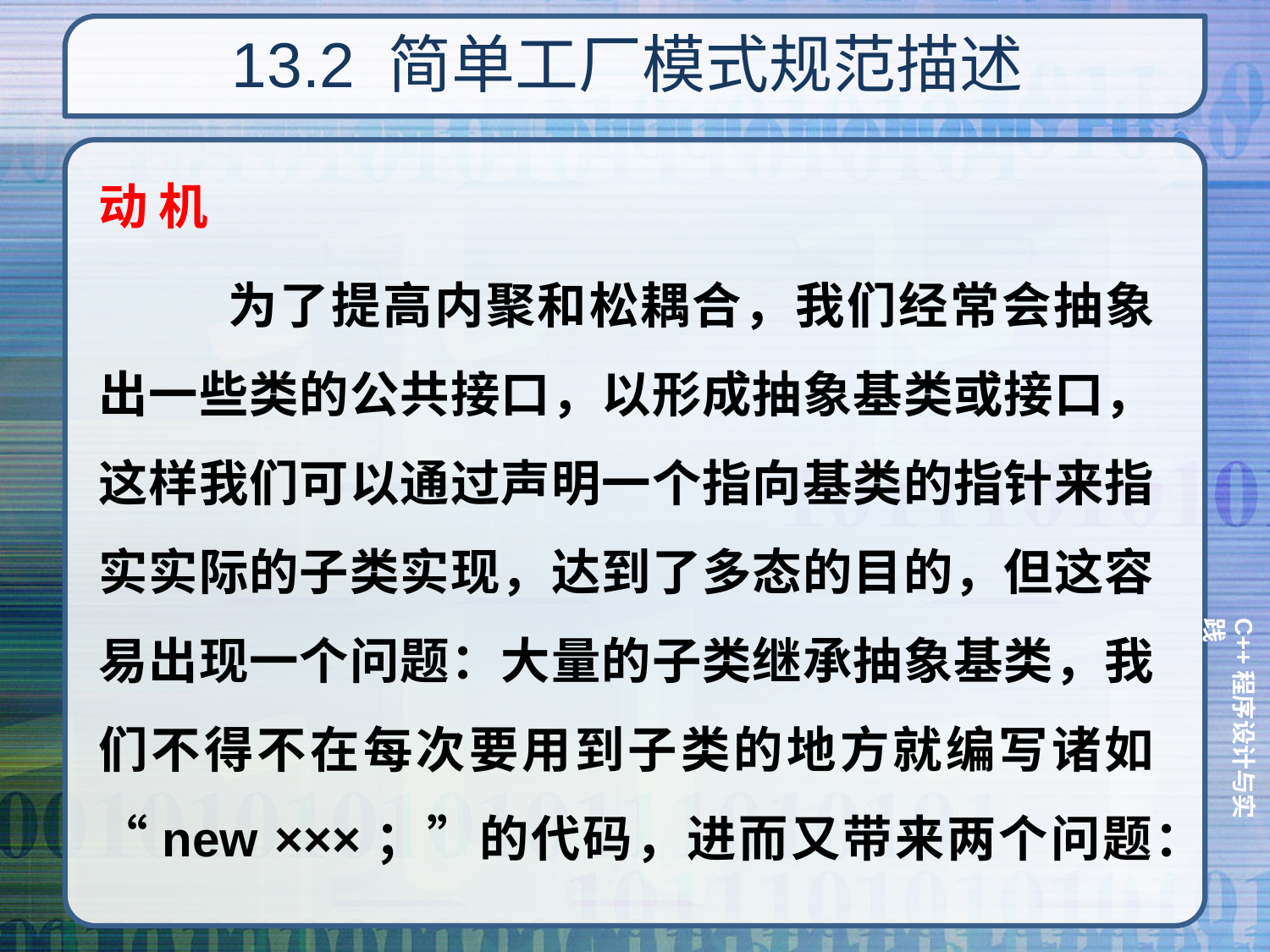

# 13.2 简单工厂模式规范描述
动 机
	为了提高内聚和松耦合，我们经常会抽象出一些类的公共接口，以形成抽象基类或接口，这样我们可以通过声明一个指向基类的指针来指实实际的子类实现，达到了多态的目的，但这容易出现一个问题：大量的子类继承抽象基类，我们不得不在每次要用到子类的地方就编写诸如“new ×××；”的代码，进而又带来两个问题：